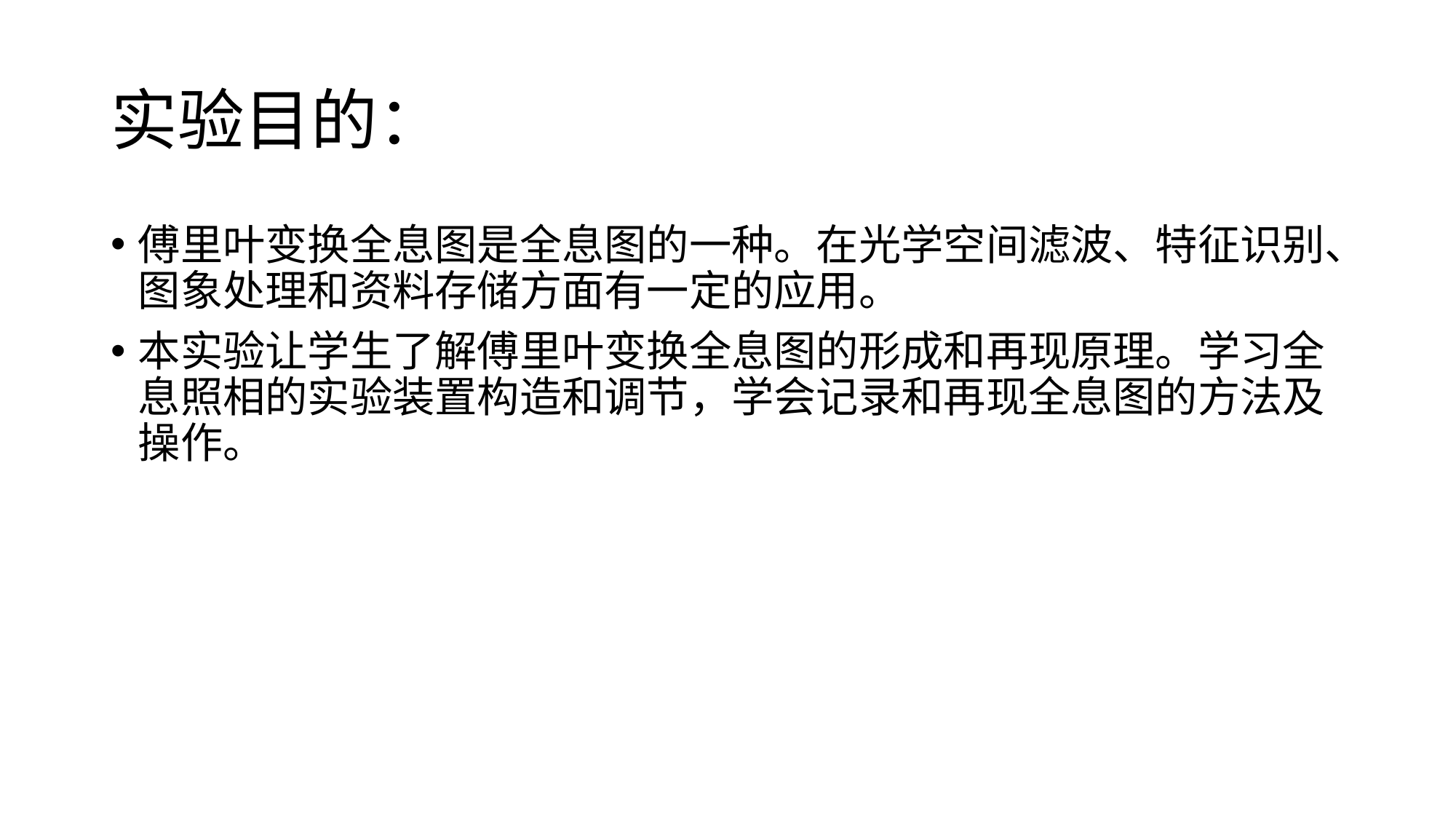

# 实验目的：
傅里叶变换全息图是全息图的一种。在光学空间滤波、特征识别、图象处理和资料存储方面有一定的应用。
本实验让学生了解傅里叶变换全息图的形成和再现原理。学习全息照相的实验装置构造和调节，学会记录和再现全息图的方法及操作。